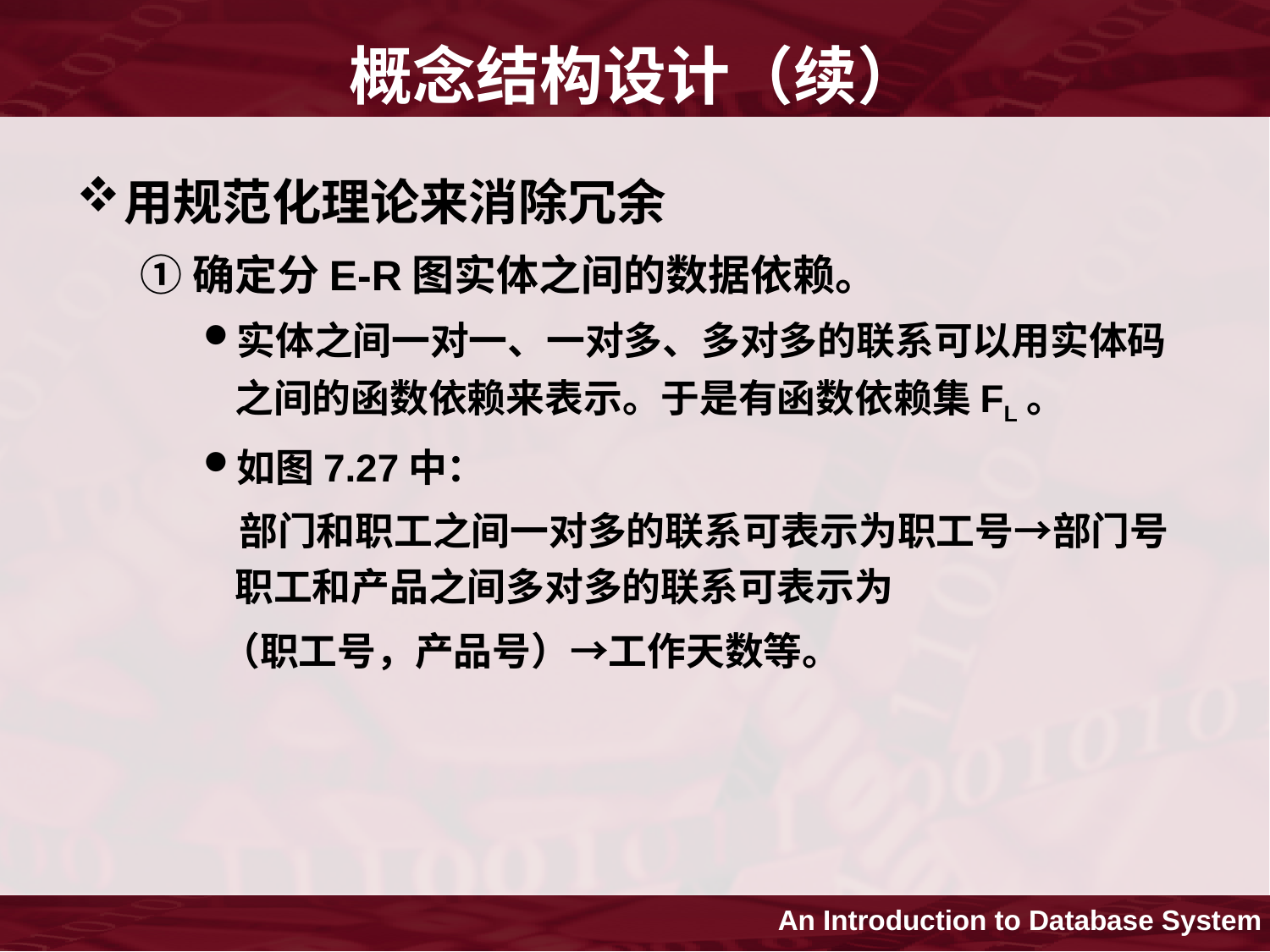

# 概念结构设计（续）
用规范化理论来消除冗余
①确定分E-R图实体之间的数据依赖。
实体之间一对一、一对多、多对多的联系可以用实体码之间的函数依赖来表示。于是有函数依赖集FL。
如图7.27中：
   部门和职工之间一对多的联系可表示为职工号→部门号 职工和产品之间多对多的联系可表示为
 （职工号，产品号）→工作天数等。